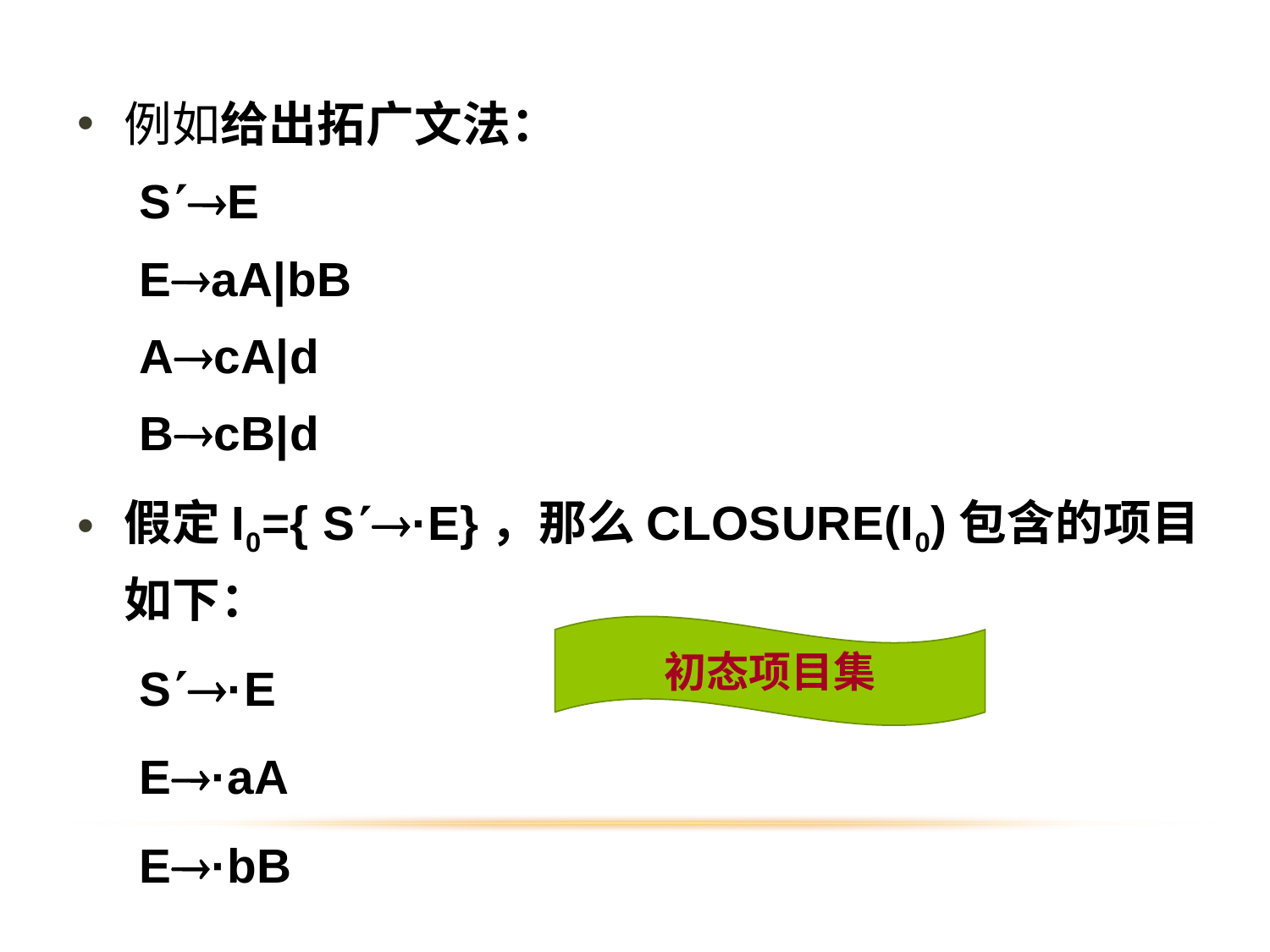

例如给出拓广文法：
S′→E
E→aA|bB
A→cA|d
B→cB|d
假定I0={ S′→·E}，那么CLOSURE(I0)包含的项目如下：
S′→·E
E→·aA
E→·bB
初态项目集